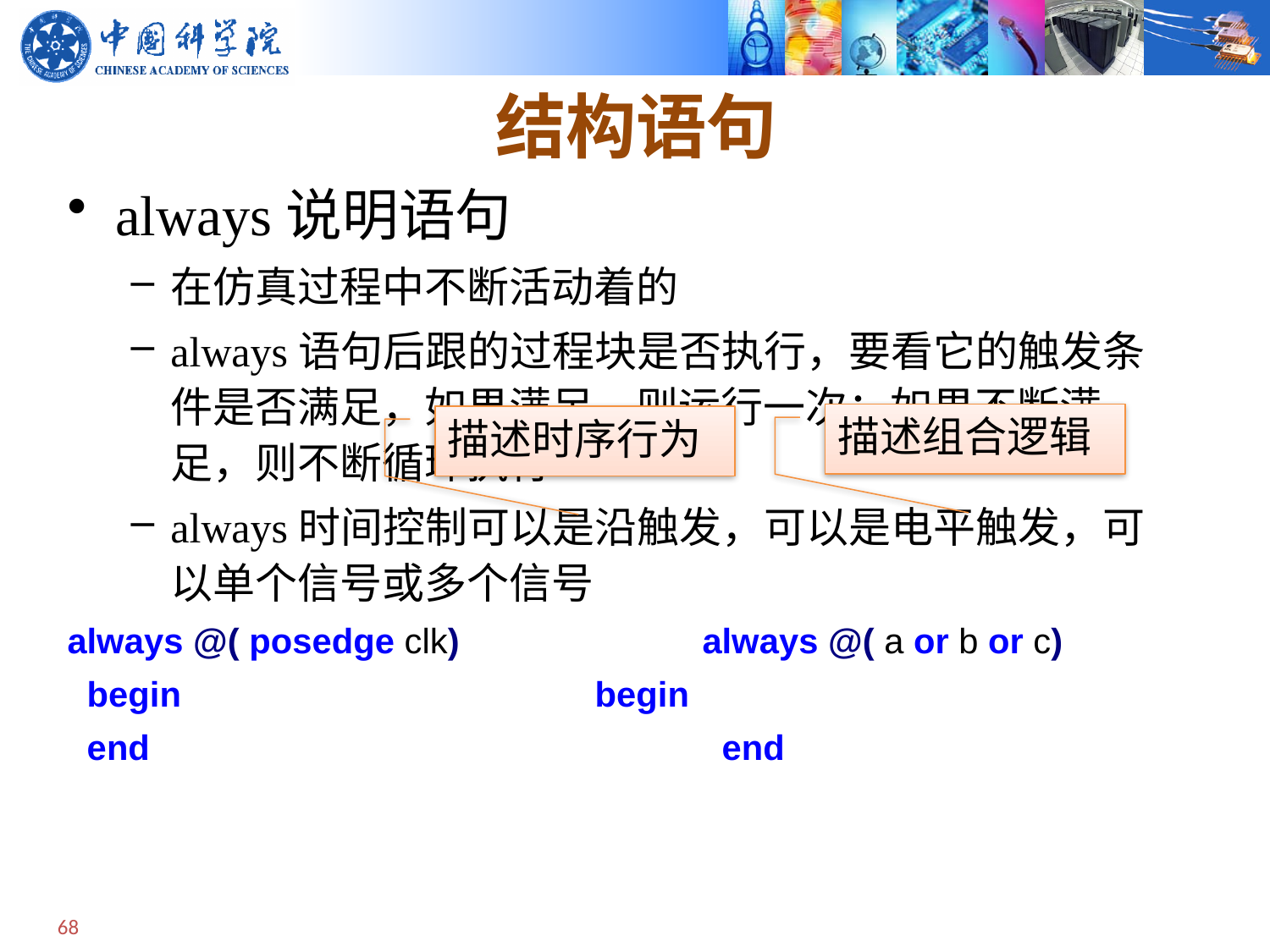

# 结构语句
always说明语句
在仿真过程中不断活动着的
always语句后跟的过程块是否执行，要看它的触发条件是否满足，如果满足，则运行一次；如果不断满足，则不断循环执行
always时间控制可以是沿触发，可以是电平触发，可以单个信号或多个信号
always @( posedge clk) 		always @( a or b or c)
  begin				  begin
  end					  end

描述组合逻辑
描述时序行为